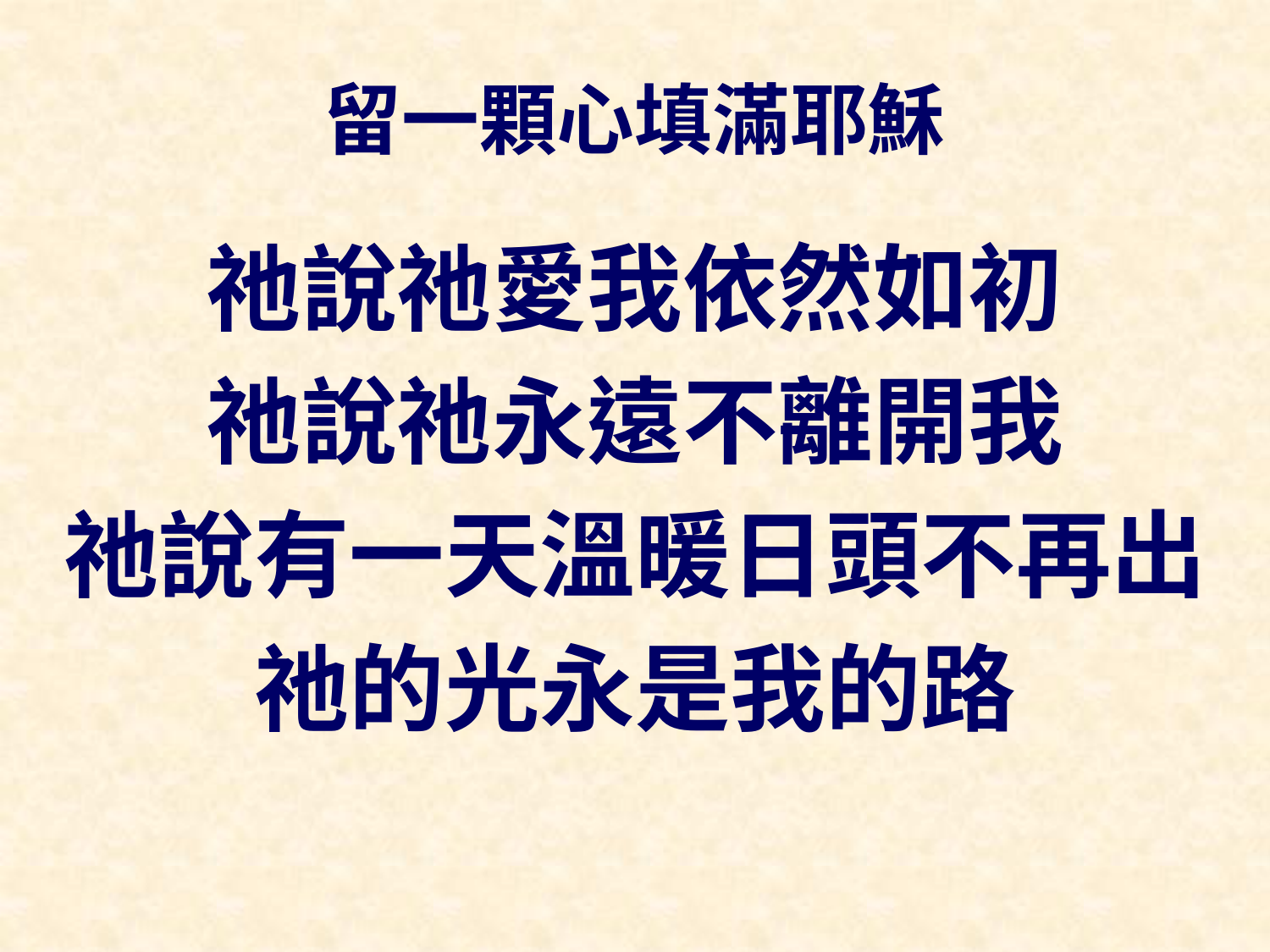

# 留一顆心填滿耶穌
祂說祂愛我依然如初
祂說祂永遠不離開我
祂說有一天溫暖日頭不再出
祂的光永是我的路